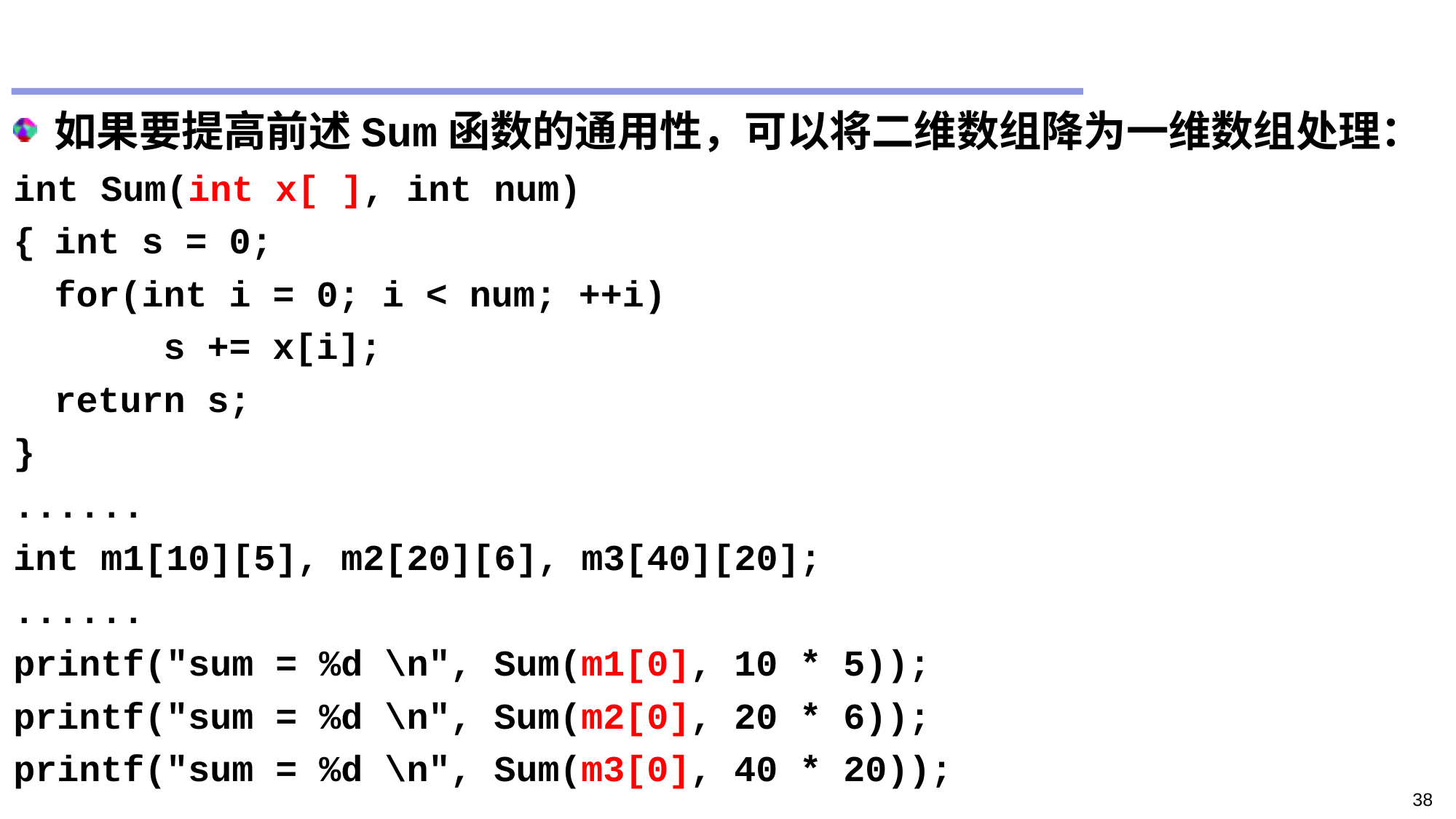

#
如果要提高前述Sum函数的通用性，可以将二维数组降为一维数组处理：
int Sum(int x[ ], int num)
{	int s = 0;
	for(int i = 0; i < num; ++i)
		s += x[i];
	return s;
}
......
int m1[10][5], m2[20][6], m3[40][20];
......
printf("sum = %d \n", Sum(m1[0], 10 * 5));
printf("sum = %d \n", Sum(m2[0], 20 * 6));
printf("sum = %d \n", Sum(m3[0], 40 * 20));

38